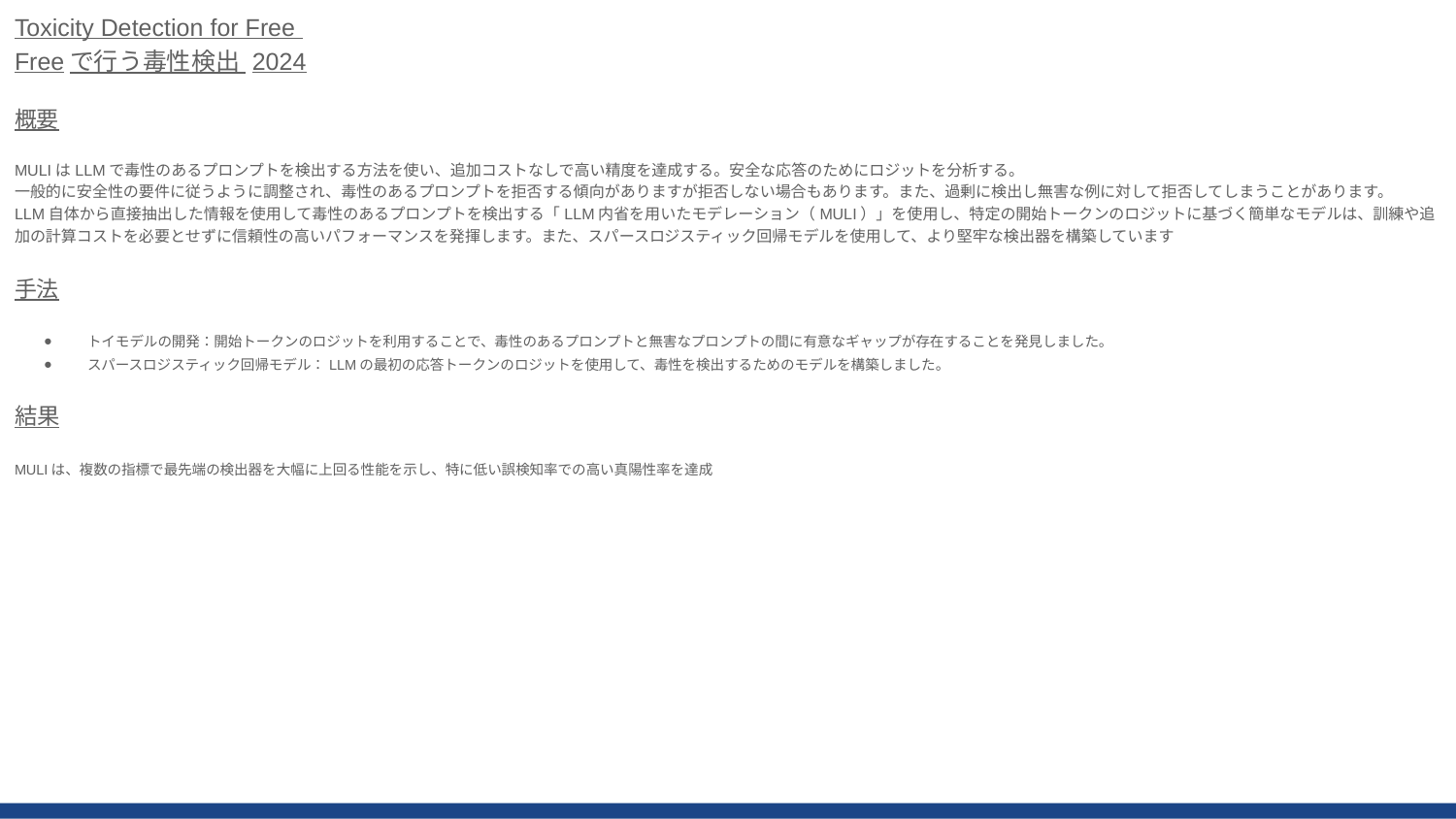

Toxicity Detection for Free
Freeで行う毒性検出 2024
概要
MULIはLLMで毒性のあるプロンプトを検出する方法を使い、追加コストなしで高い精度を達成する。安全な応答のためにロジットを分析する。
一般的に安全性の要件に従うように調整され、毒性のあるプロンプトを拒否する傾向がありますが拒否しない場合もあります。また、過剰に検出し無害な例に対して拒否してしまうことがあります。
LLM自体から直接抽出した情報を使用して毒性のあるプロンプトを検出する「LLM内省を用いたモデレーション（MULI）」を使用し、特定の開始トークンのロジットに基づく簡単なモデルは、訓練や追加の計算コストを必要とせずに信頼性の高いパフォーマンスを発揮します。また、スパースロジスティック回帰モデルを使用して、より堅牢な検出器を構築しています
手法
トイモデルの開発：開始トークンのロジットを利用することで、毒性のあるプロンプトと無害なプロンプトの間に有意なギャップが存在することを発見しました。
スパースロジスティック回帰モデル：LLMの最初の応答トークンのロジットを使用して、毒性を検出するためのモデルを構築しました。
結果
MULIは、複数の指標で最先端の検出器を大幅に上回る性能を示し、特に低い誤検知率での高い真陽性率を達成